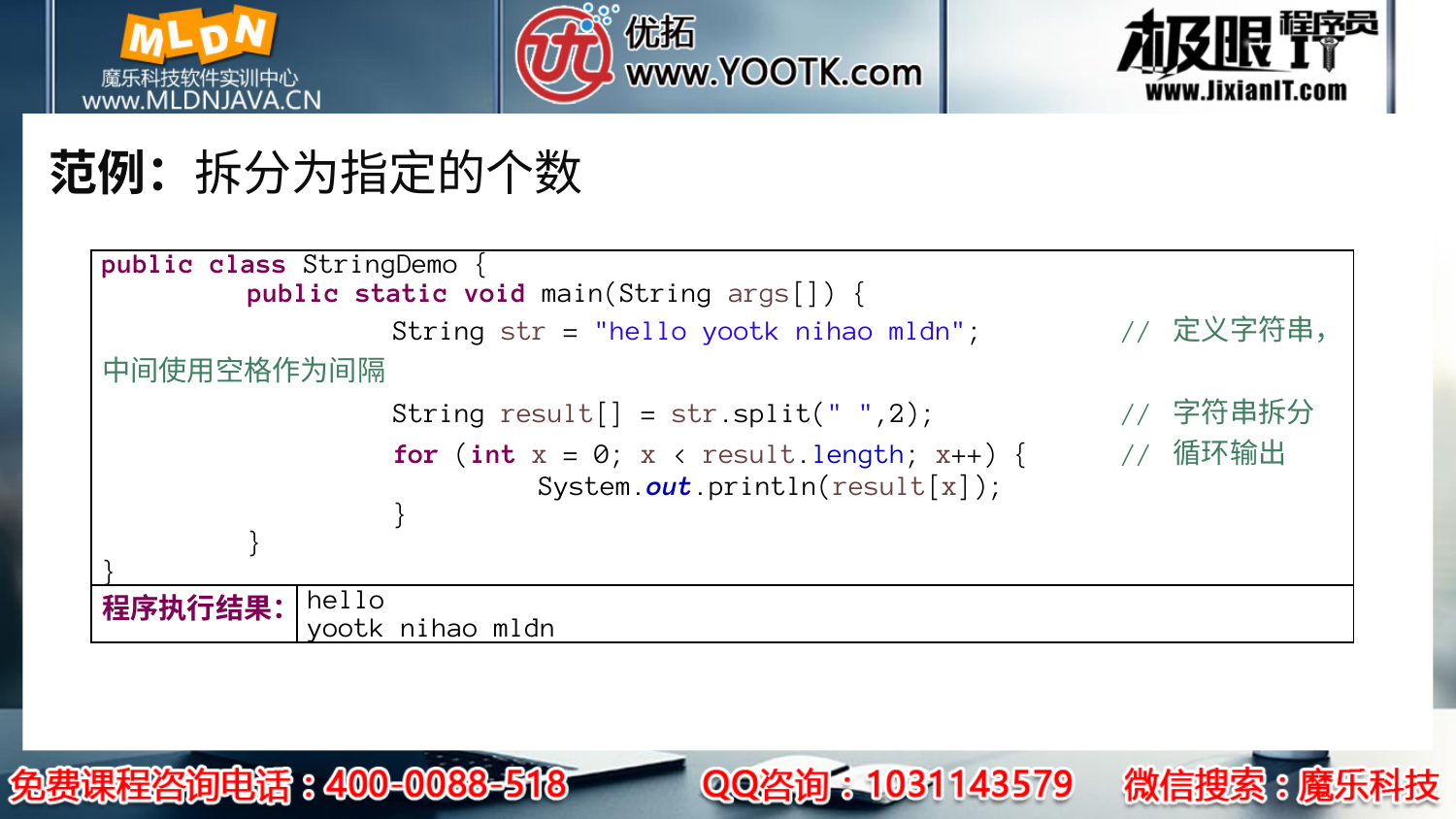

# 范例：拆分为指定的个数
| public class StringDemo { public static void main(String args[]) { String str = "hello yootk nihao mldn"; // 定义字符串，中间使用空格作为间隔 String result[] = str.split(" ",2); // 字符串拆分 for (int x = 0; x < result.length; x++) { // 循环输出 System.out.println(result[x]); } } } |  |
| --- | --- |
| 程序执行结果： | hello yootk nihao mldn |